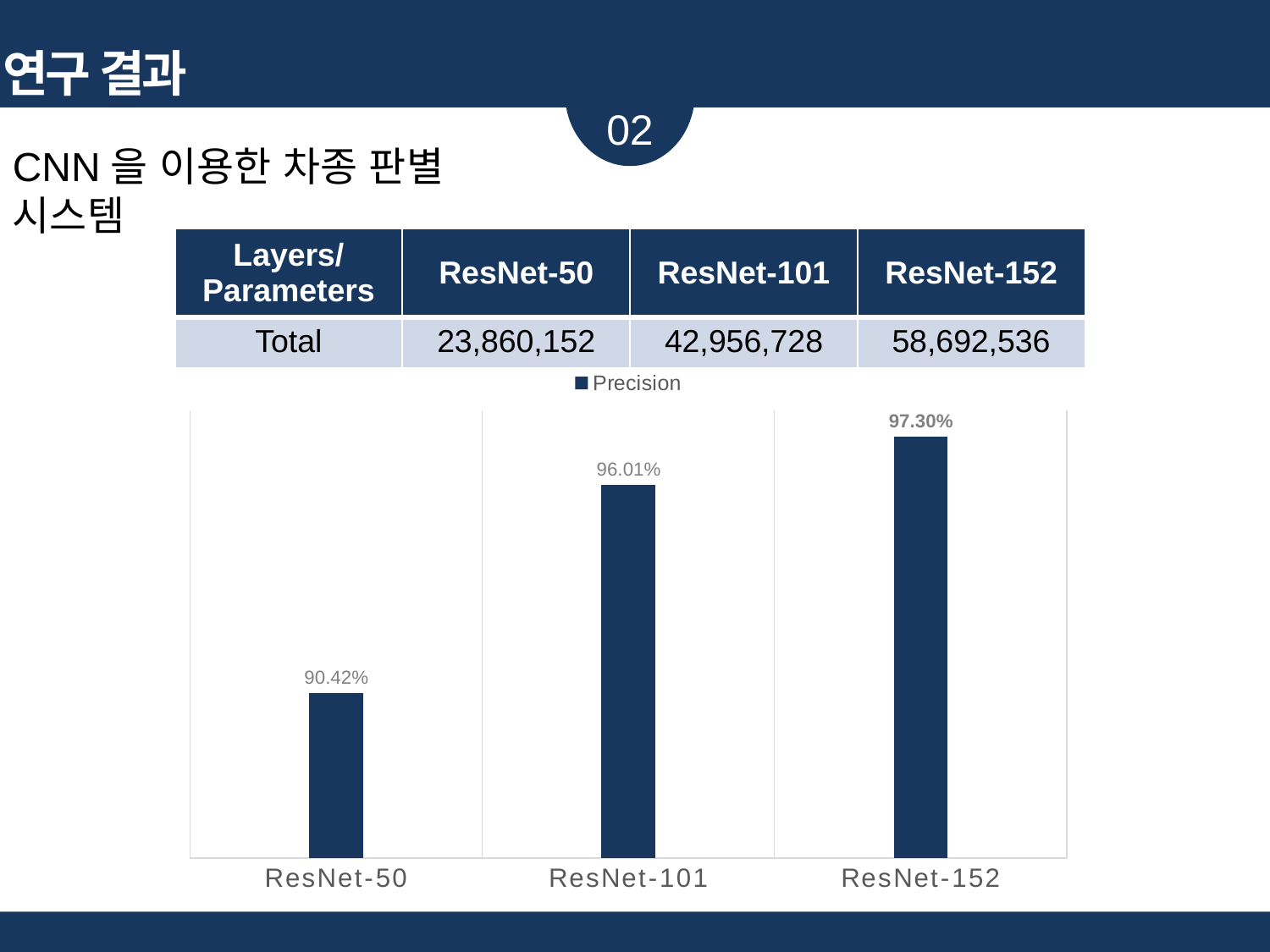

연구 결과
02

CNN을 이용한 차종 판별 시스템
| Layers/ Parameters | ResNet-50 | ResNet-101 | ResNet-152 |
| --- | --- | --- | --- |
| Total | 23,860,152 | 42,956,728 | 58,692,536 |

### Chart

| Category | Precision |
|---|---|
| ResNet-50 | 0.9042 |
| ResNet-101 | 0.9601 |
| ResNet-152 | 0.973 |